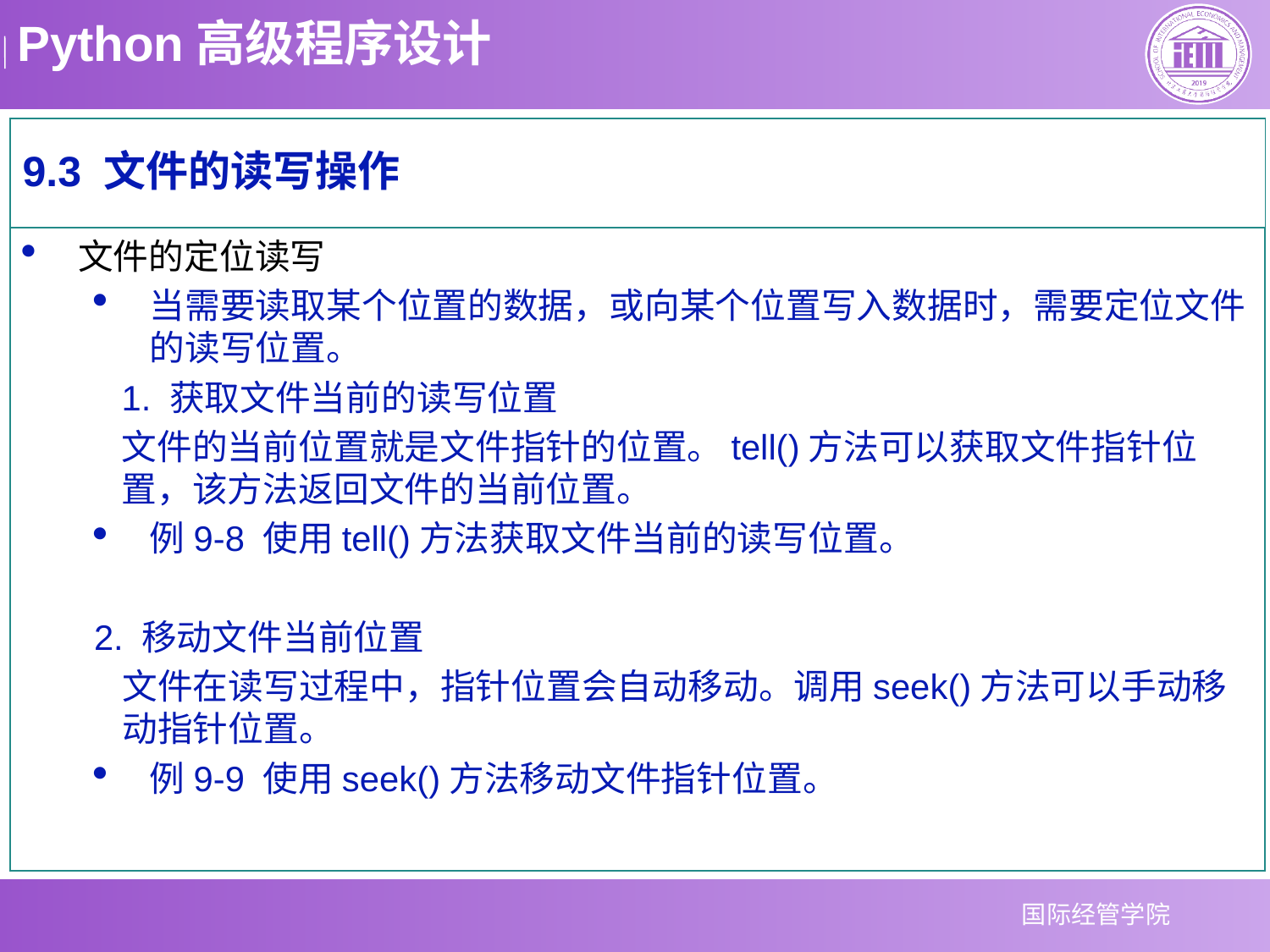

9.3 文件的读写操作
文件的定位读写
当需要读取某个位置的数据，或向某个位置写入数据时，需要定位文件的读写位置。
1. 获取文件当前的读写位置
文件的当前位置就是文件指针的位置。tell()方法可以获取文件指针位置，该方法返回文件的当前位置。
例9-8 使用tell()方法获取文件当前的读写位置。

2. 移动文件当前位置
文件在读写过程中，指针位置会自动移动。调用seek()方法可以手动移动指针位置。
例9-9 使用seek()方法移动文件指针位置。